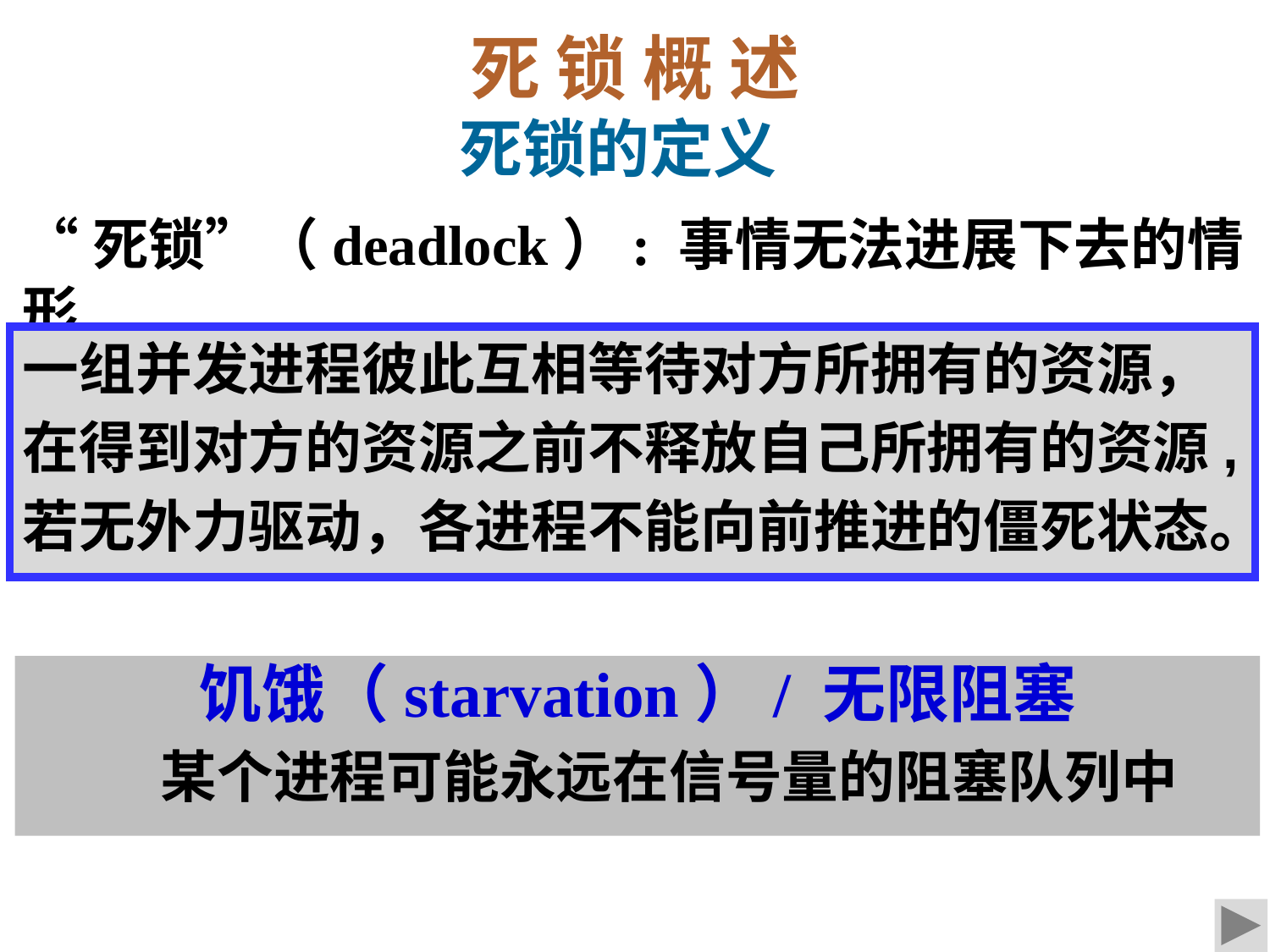

死 锁 概 述
死锁的定义
“死锁”（deadlock）: 事情无法进展下去的情形
一组并发进程彼此互相等待对方所拥有的资源，
在得到对方的资源之前不释放自己所拥有的资源,
若无外力驱动，各进程不能向前推进的僵死状态。
饥饿（starvation）/ 无限阻塞
某个进程可能永远在信号量的阻塞队列中